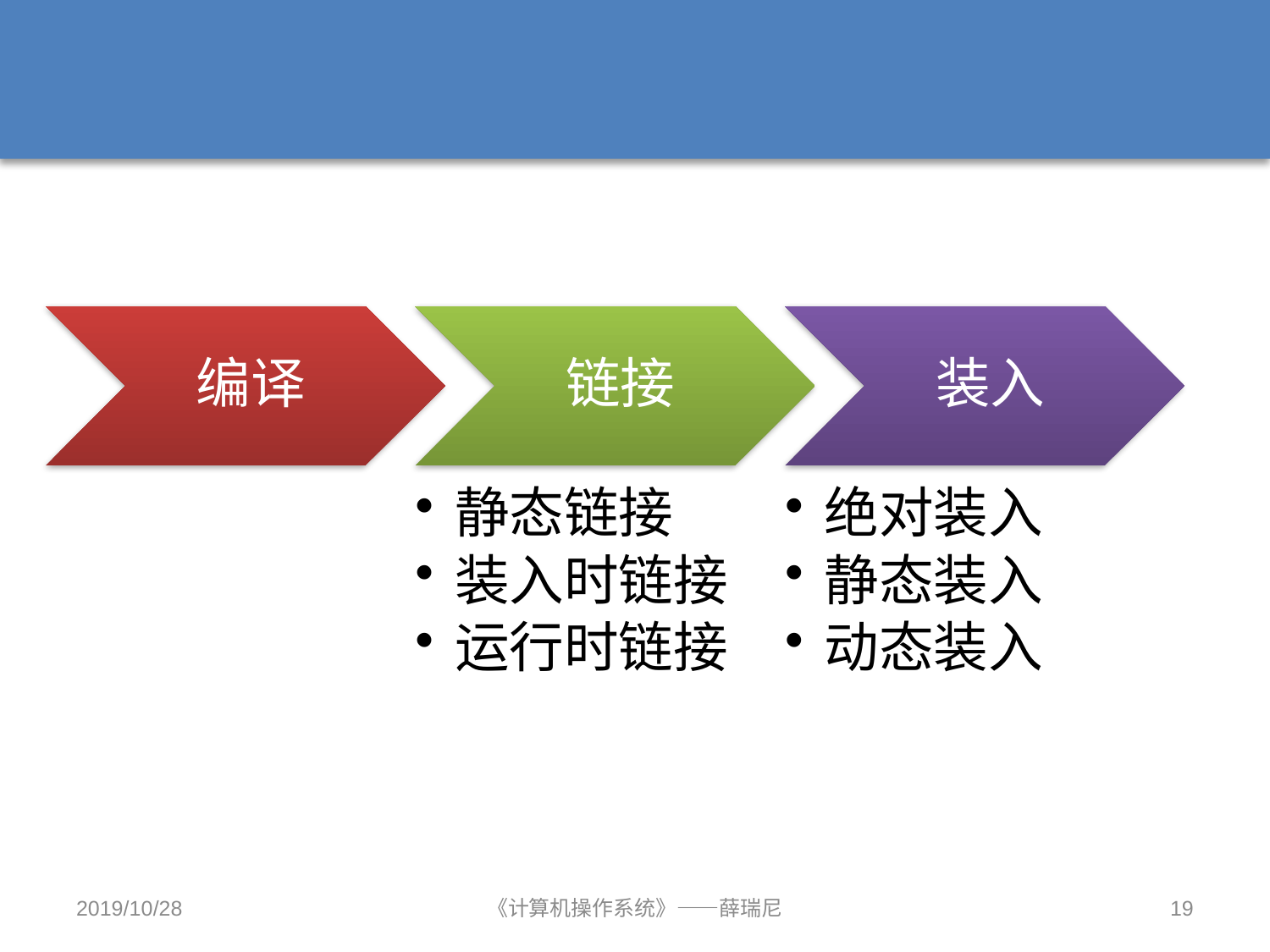

#
编译
链接
静态链接
装入时链接
运行时链接
装入
绝对装入
静态装入
动态装入
2019/10/28
《计算机操作系统》——薛瑞尼
19